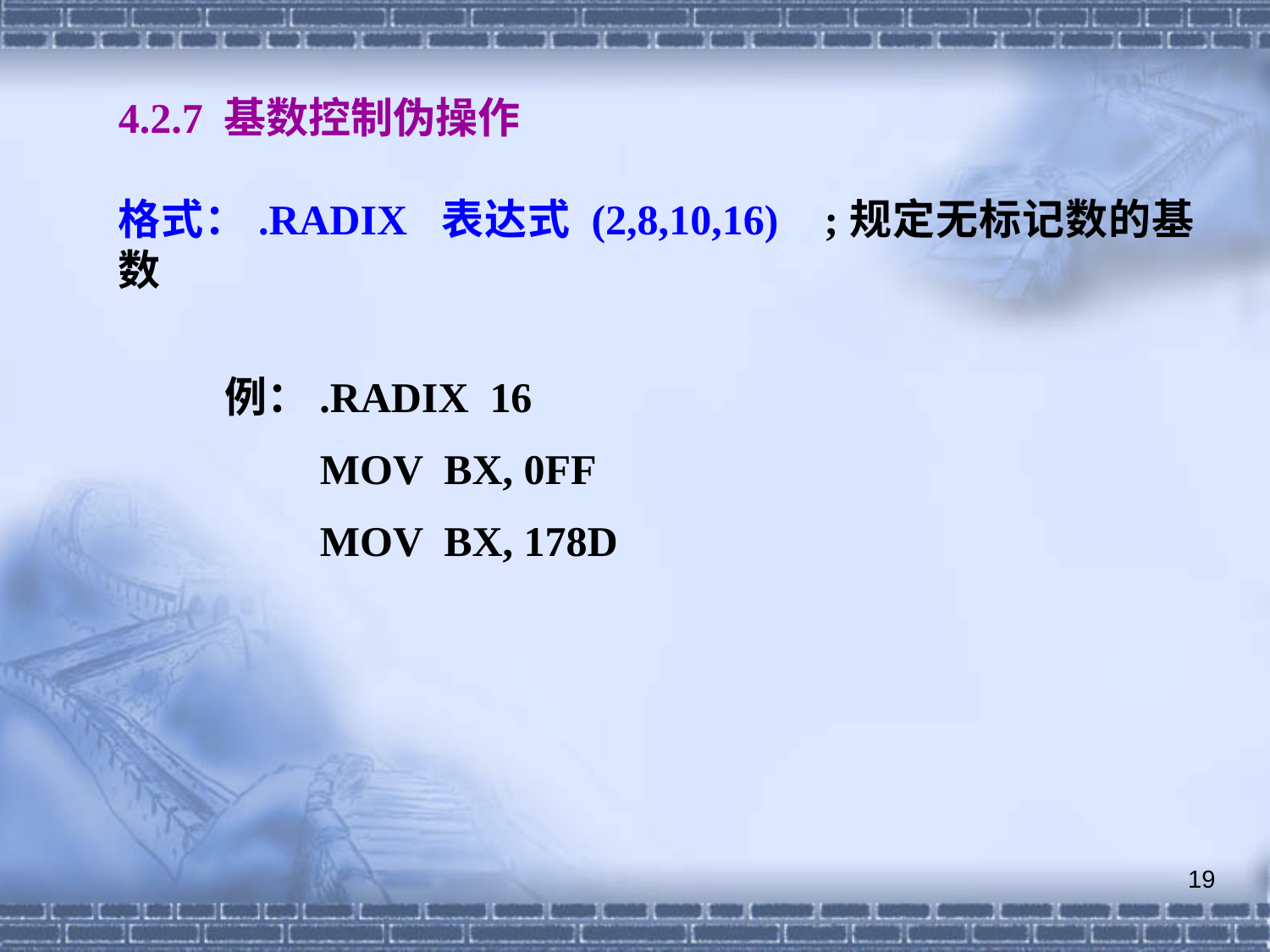

4.2.7 基数控制伪操作

格式：.RADIX  表达式 (2,8,10,16)    ;规定无标记数的基数

例：.RADIX  16
         MOV  BX, 0FF
         MOV  BX, 178D
19